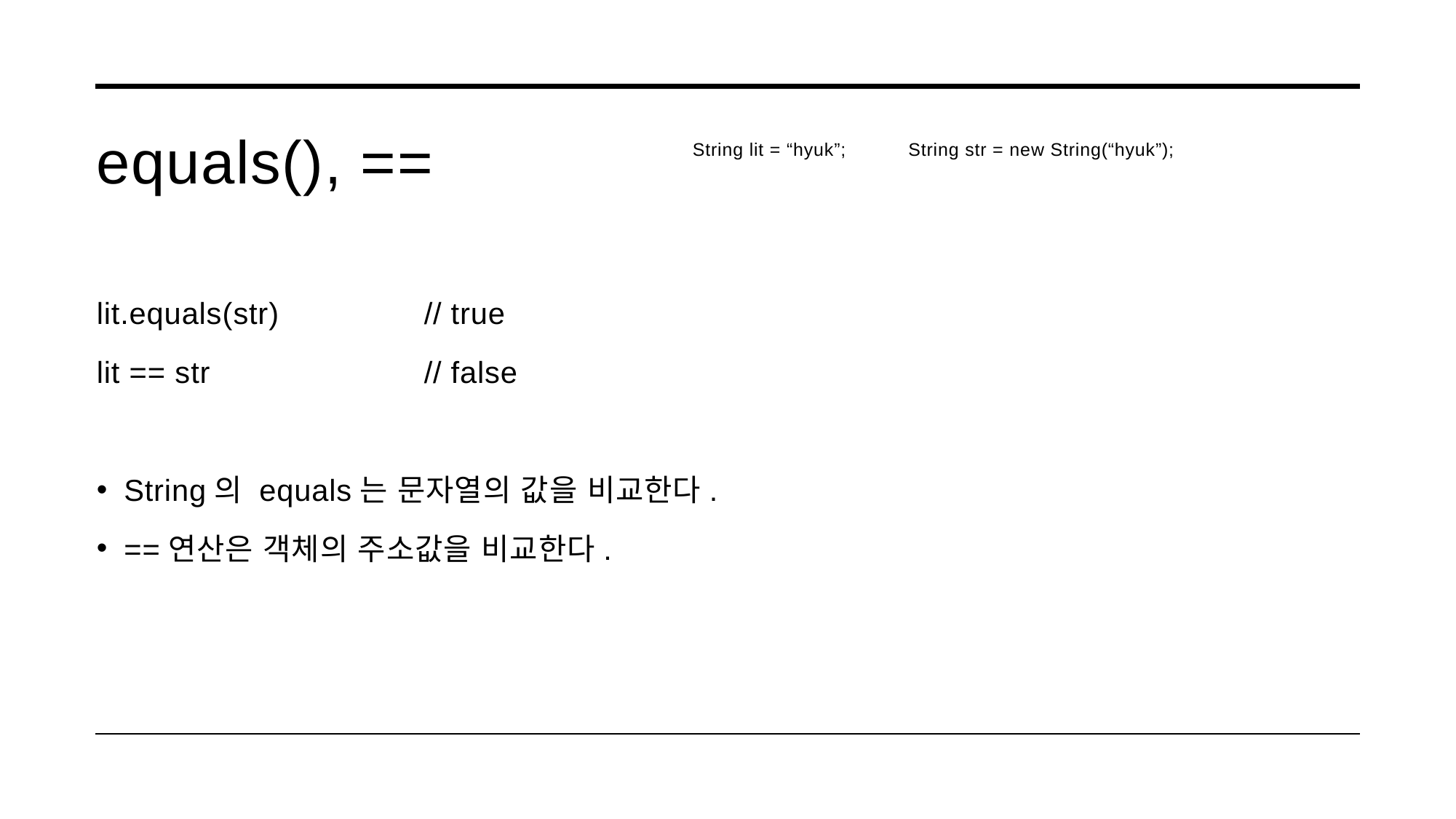

# equals(), ==
String lit = “hyuk”;
String str = new String(“hyuk”);
lit.equals(str)		// true
lit == str 		// false

String의 equals는 문자열의 값을 비교한다.
==연산은 객체의 주소값을 비교한다.